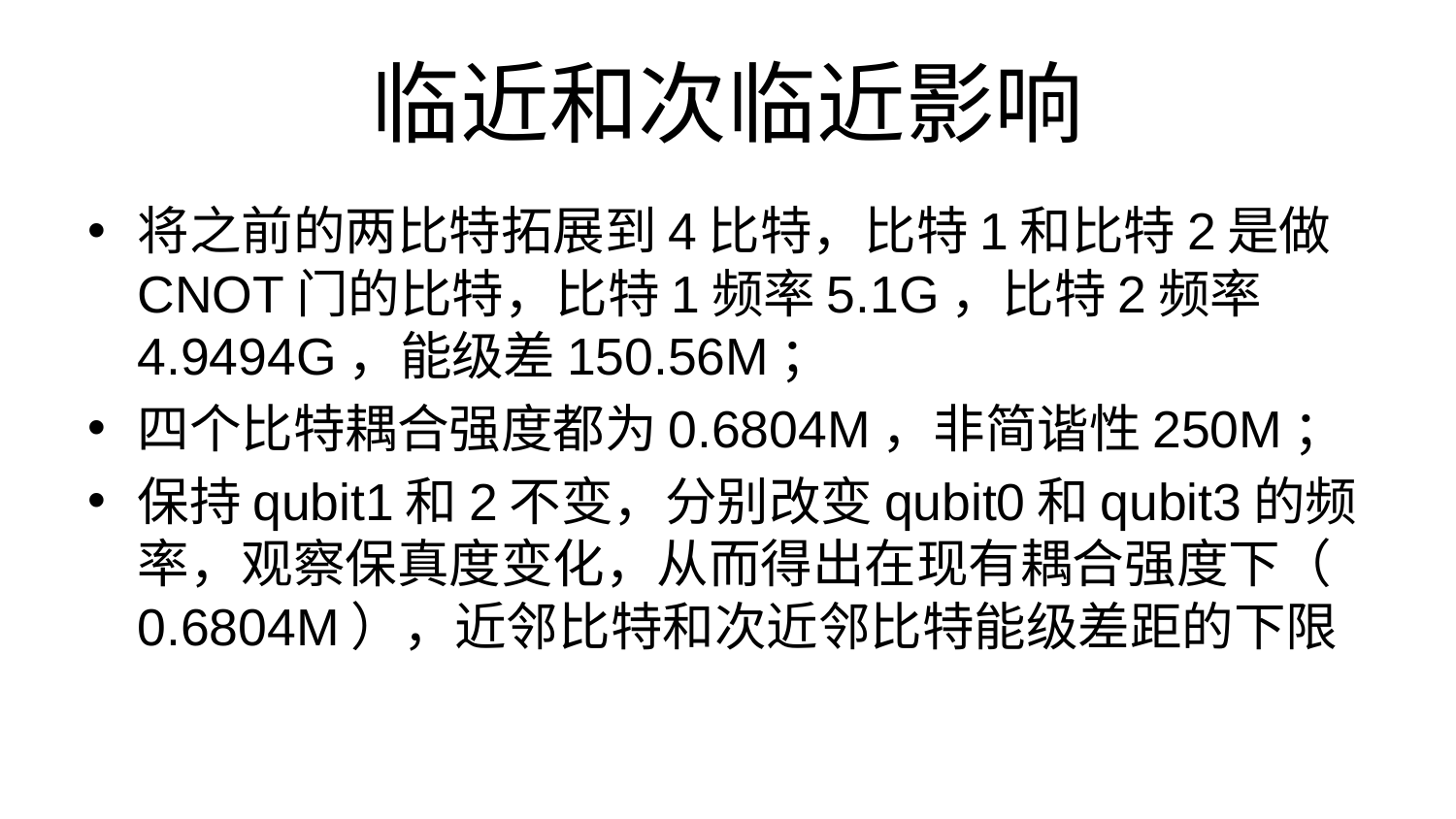

# 临近和次临近影响
将之前的两比特拓展到4比特，比特1和比特2是做CNOT门的比特，比特1频率5.1G，比特2频率4.9494G，能级差150.56M；
四个比特耦合强度都为0.6804M，非简谐性250M；
保持qubit1和2不变，分别改变qubit0和qubit3的频率，观察保真度变化，从而得出在现有耦合强度下（ 0.6804M），近邻比特和次近邻比特能级差距的下限